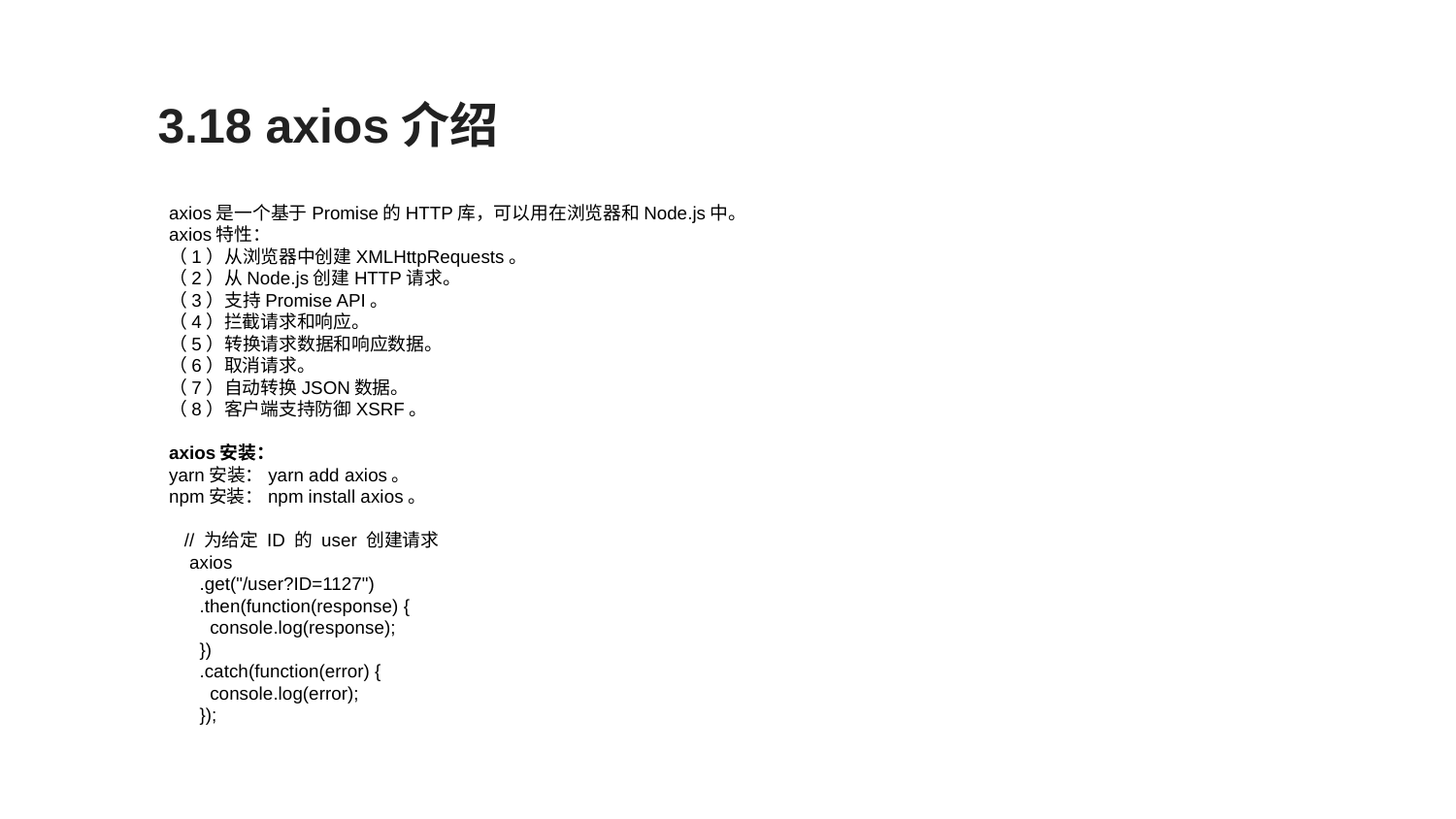

3.18 axios介绍
axios是一个基于Promise的HTTP库，可以用在浏览器和Node.js中。
axios特性：
（1）从浏览器中创建XMLHttpRequests。
（2）从Node.js创建HTTP请求。
（3）支持Promise API。
（4）拦截请求和响应。
（5）转换请求数据和响应数据。
（6）取消请求。
（7）自动转换JSON数据。
（8）客户端支持防御XSRF。

axios安装：
yarn安装：yarn add axios。
npm安装：npm install axios。

   // 为给定 ID 的 user 创建请求
    axios
      .get("/user?ID=1127")
      .then(function(response) {
        console.log(response);
      })
      .catch(function(error) {
        console.log(error);
      });